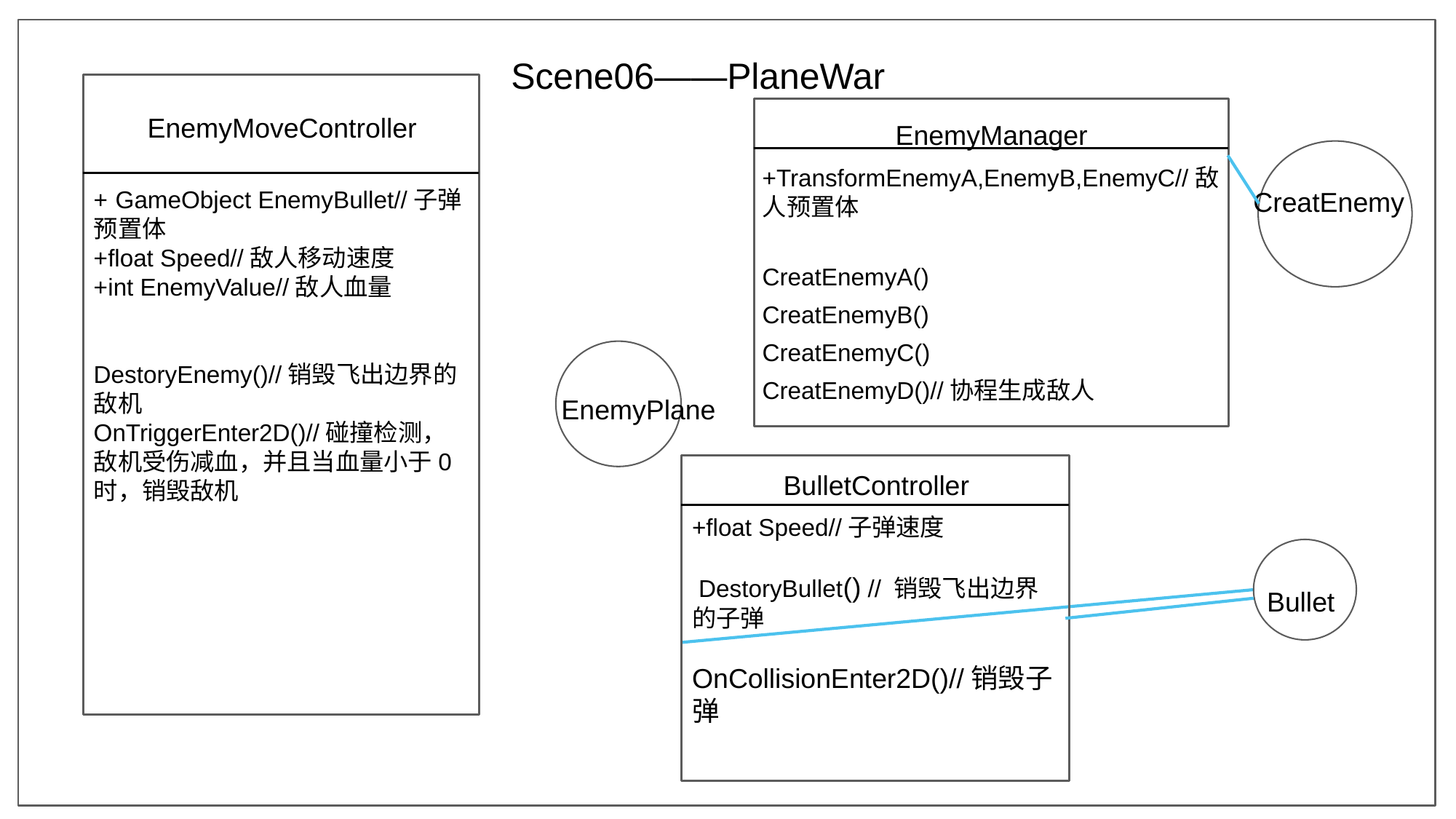

Scene06——PlaneWar

EnemyMoveController
+ GameObject EnemyBullet//子弹预置体
+float Speed//敌人移动速度
+int EnemyValue//敌人血量

DestoryEnemy()//销毁飞出边界的敌机
OnTriggerEnter2D()//碰撞检测，敌机受伤减血，并且当血量小于0时，销毁敌机

EnemyManager
+TransformEnemyA,EnemyB,EnemyC//敌人预置体
CreatEnemyA()
CreatEnemyB()
CreatEnemyC()
CreatEnemyD()//协程生成敌人

CreatEnemy

EnemyPlane

BulletController
+float Speed//子弹速度

 DestoryBullet() // 销毁飞出边界的子弹

OnCollisionEnter2D()//销毁子弹

Bullet